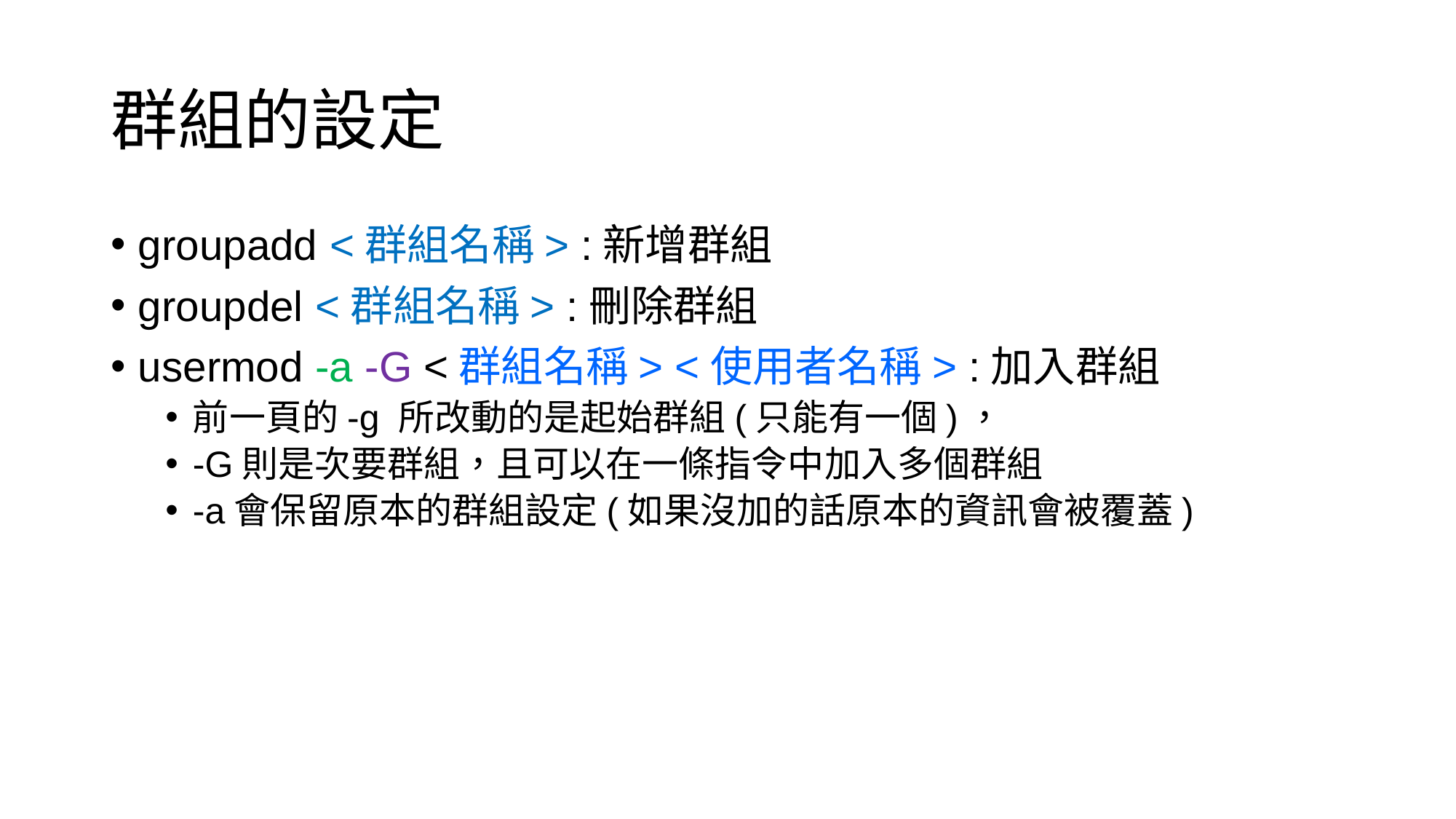

# 群組的設定
groupadd <群組名稱> :新增群組
groupdel <群組名稱> :刪除群組
usermod -a -G <群組名稱> <使用者名稱> :加入群組
前一頁的-g 所改動的是起始群組(只能有一個)，
-G則是次要群組，且可以在一條指令中加入多個群組
-a會保留原本的群組設定(如果沒加的話原本的資訊會被覆蓋)